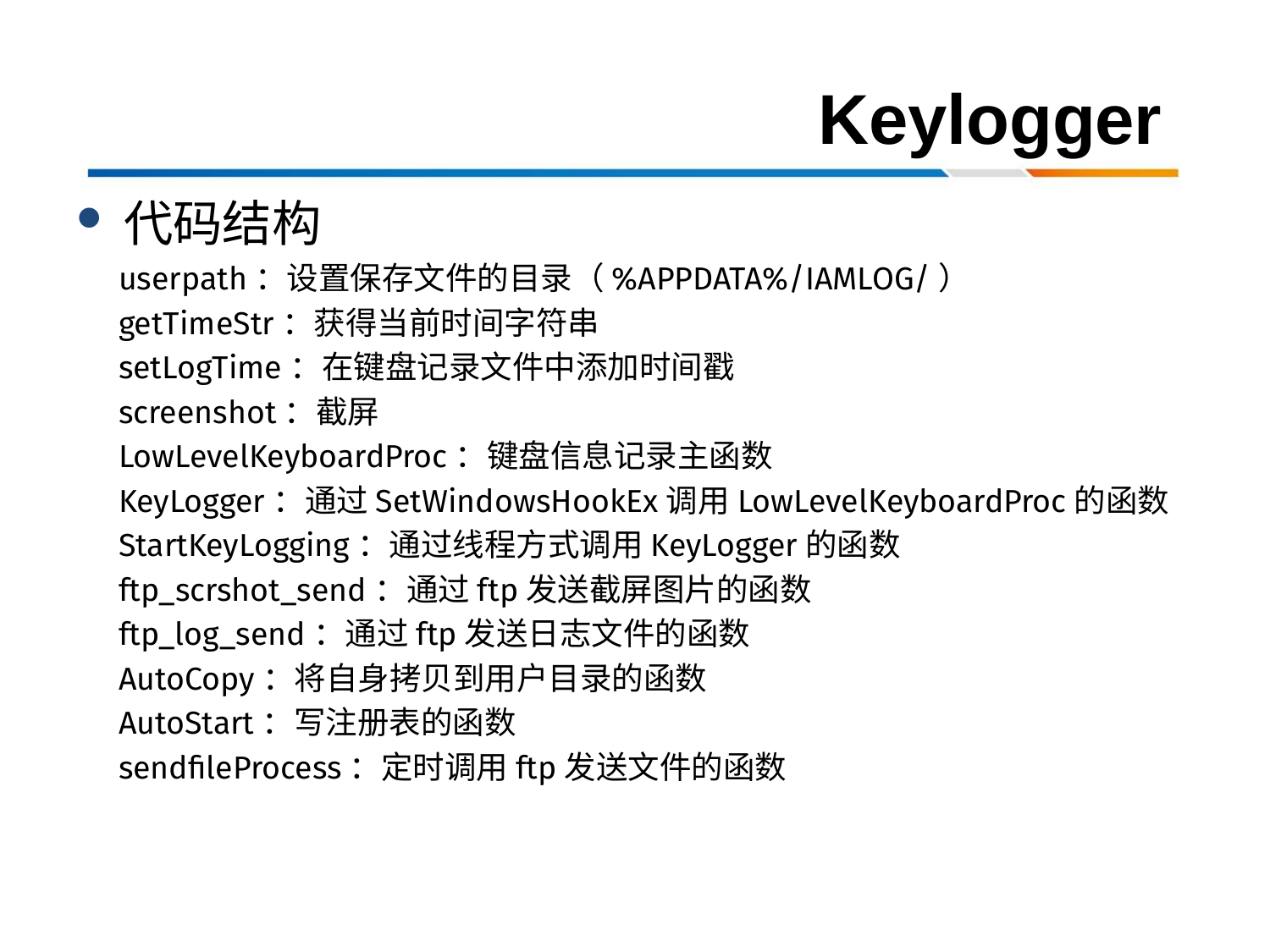

# Keylogger
代码结构
     userpath：设置保存文件的目录（%APPDATA%/IAMLOG/）
     getTimeStr：获得当前时间字符串
     setLogTime：在键盘记录文件中添加时间戳
     screenshot：截屏
     LowLevelKeyboardProc：键盘信息记录主函数
     KeyLogger：通过SetWindowsHookEx调用LowLevelKeyboardProc的函数
     StartKeyLogging：通过线程方式调用KeyLogger的函数
     ftp_scrshot_send：通过ftp发送截屏图片的函数
     ftp_log_send：通过ftp发送日志文件的函数
     AutoCopy：将自身拷贝到用户目录的函数
     AutoStart：写注册表的函数
     sendfileProcess：定时调用ftp发送文件的函数